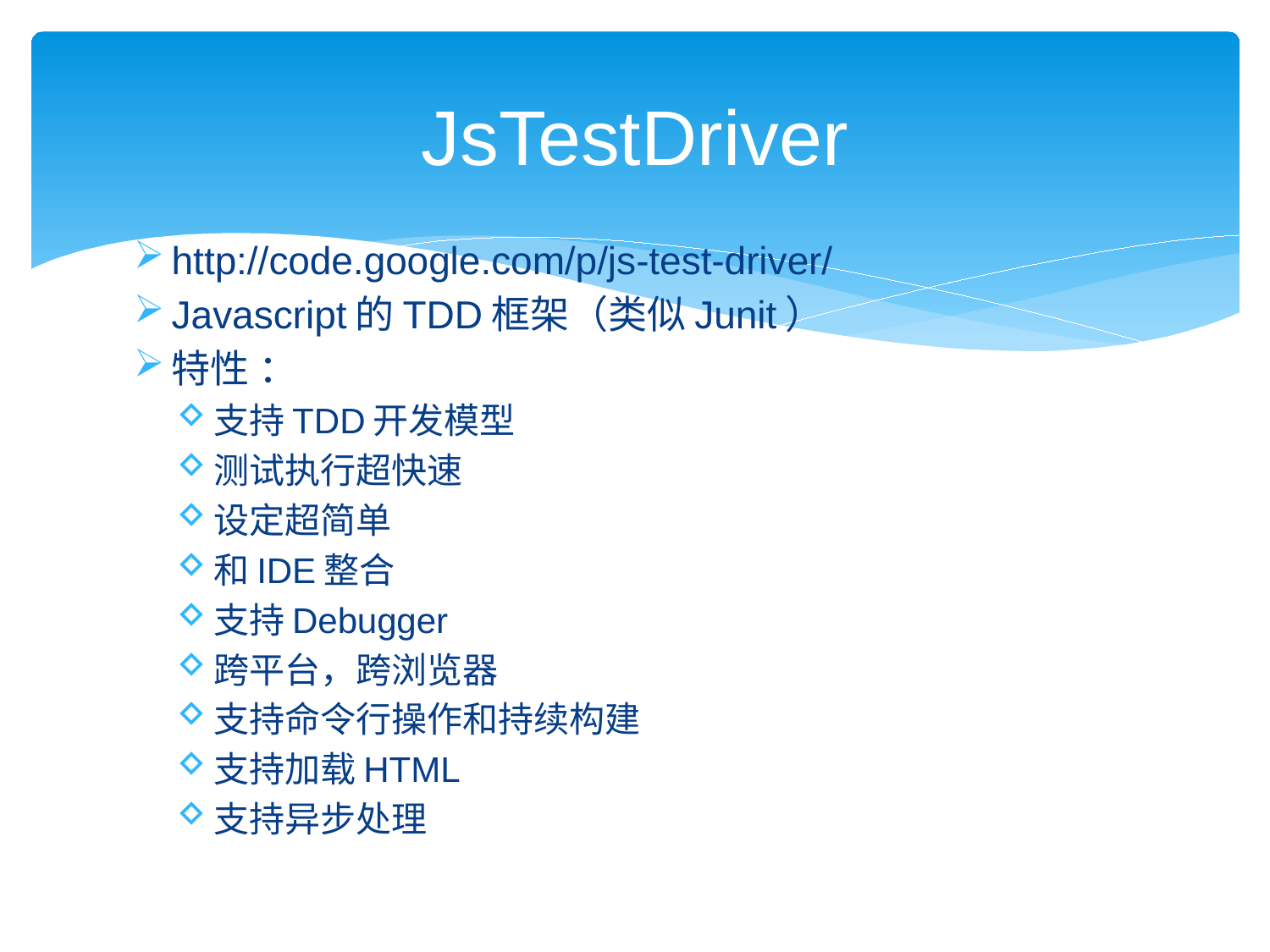

# JsTestDriver

http://code.google.com/p/js-test-driver/
Javascript的TDD框架（类似Junit）
特性 ：
支持TDD开发模型
测试执行超快速
设定超简单
和IDE整合
支持Debugger
跨平台，跨浏览器
支持命令行操作和持续构建
支持加载HTML
支持异步处理